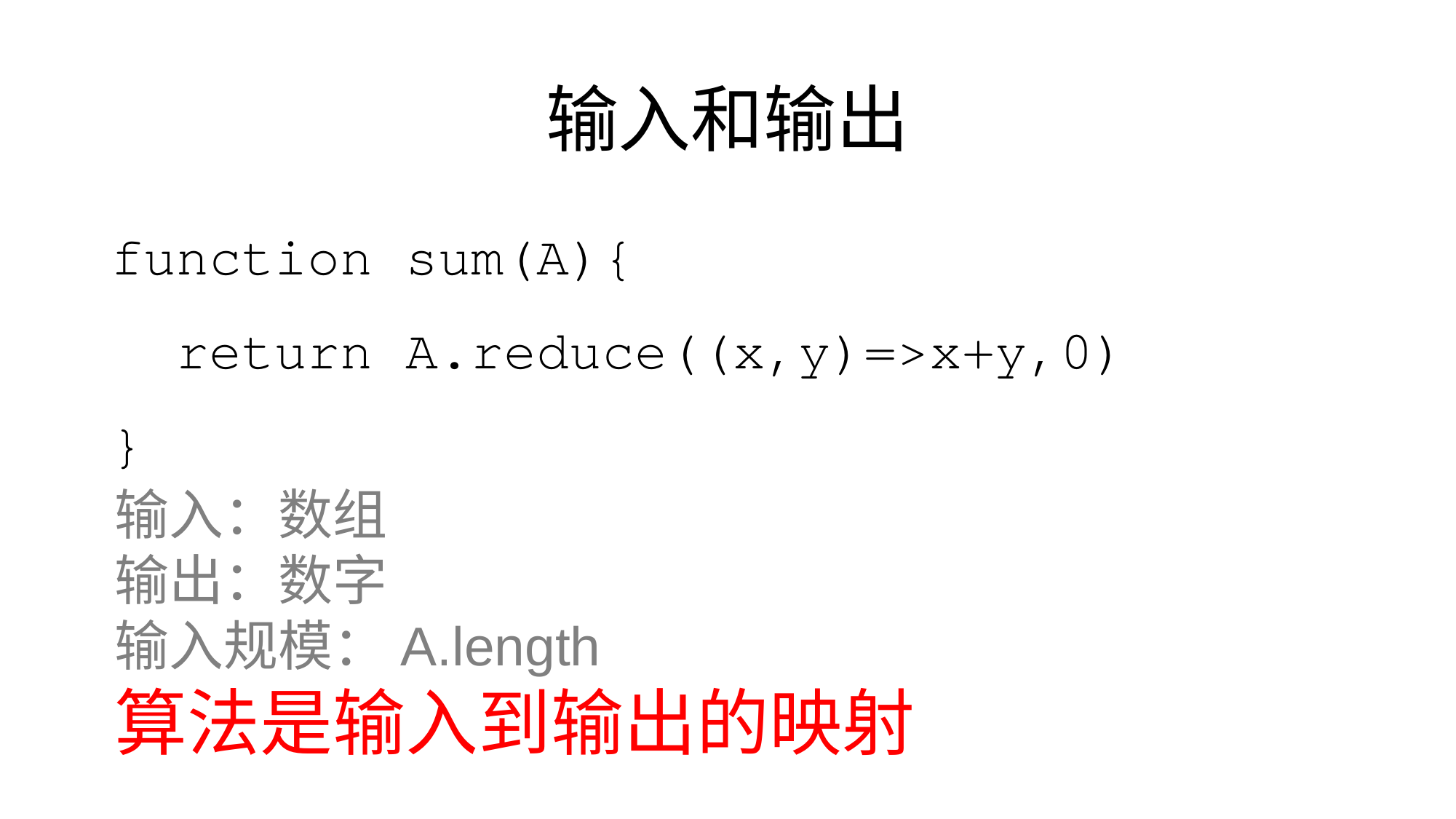

# 输入和输出
function sum(A){
  return A.reduce((x,y)=>x+y,0)
}
输入：数组
输出：数字
输入规模：A.length
算法是输入到输出的映射